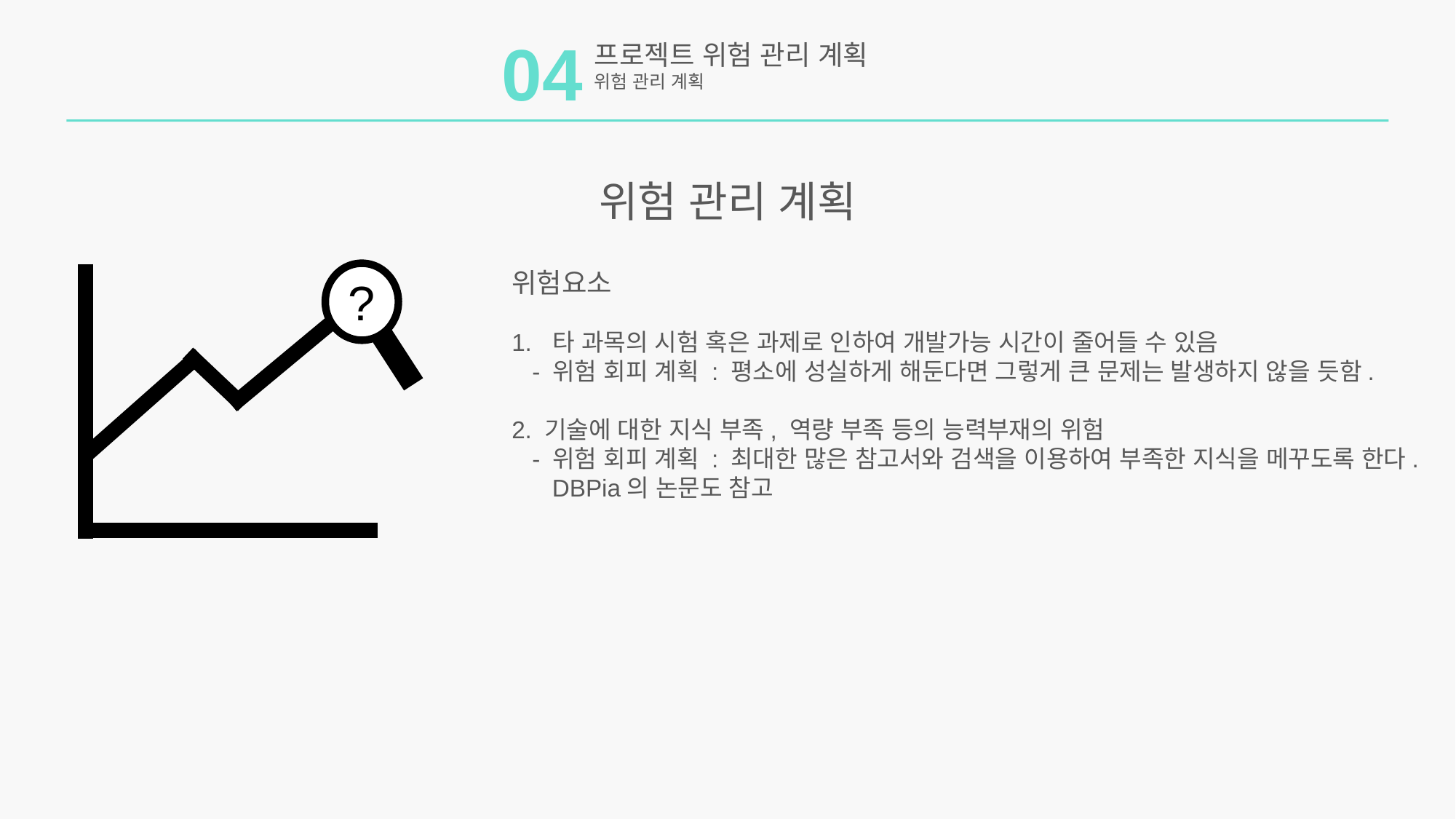

04
프로젝트 위험 관리 계획
위험 관리 계획

위험 관리 계획
위험요소

타 과목의 시험 혹은 과제로 인하여 개발가능 시간이 줄어들 수 있음
   - 위험 회피 계획 : 평소에 성실하게 해둔다면 그렇게 큰 문제는 발생하지 않을 듯함.

2. 기술에 대한 지식 부족, 역량 부족 등의 능력부재의 위험
   - 위험 회피 계획 : 최대한 많은 참고서와 검색을 이용하여 부족한 지식을 메꾸도록 한다.
      DBPia의 논문도 참고

?